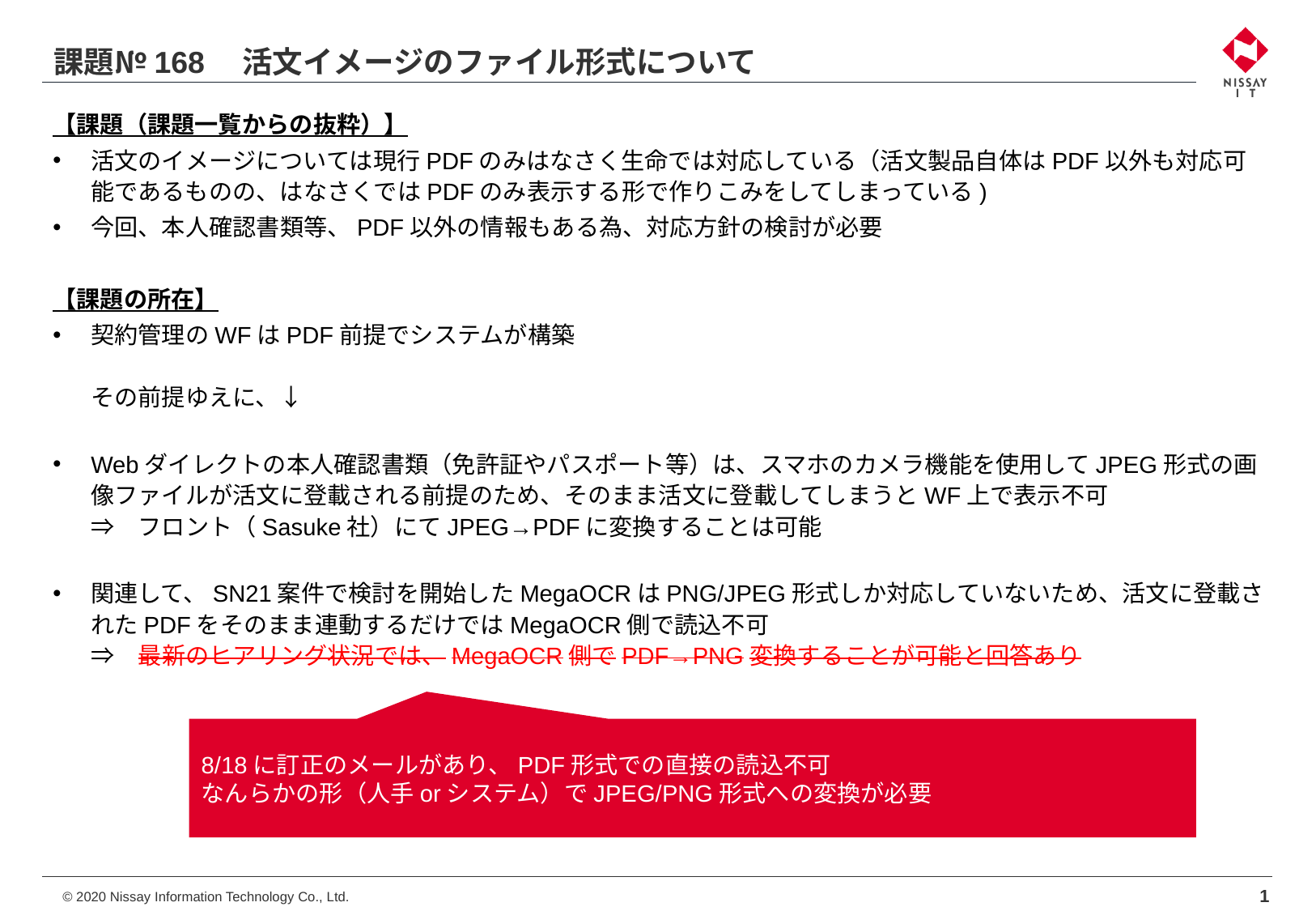

# 課題№168　活文イメージのファイル形式について
【課題（課題一覧からの抜粋）】
活文のイメージについては現行PDFのみはなさく生命では対応している（活文製品自体はPDF以外も対応可能であるものの、はなさくではPDFのみ表示する形で作りこみをしてしまっている)
今回、本人確認書類等、PDF以外の情報もある為、対応方針の検討が必要

【課題の所在】
契約管理のWFはPDF前提でシステムが構築
その前提ゆえに、↓
Webダイレクトの本人確認書類（免許証やパスポート等）は、スマホのカメラ機能を使用してJPEG形式の画像ファイルが活文に登載される前提のため、そのまま活文に登載してしまうとWF上で表示不可
⇒　フロント（Sasuke社）にてJPEG→PDFに変換することは可能
関連して、SN21案件で検討を開始したMegaOCRはPNG/JPEG形式しか対応していないため、活文に登載されたPDFをそのまま連動するだけではMegaOCR側で読込不可
⇒　最新のヒアリング状況では、MegaOCR側でPDF→PNG変換することが可能と回答あり

8/18に訂正のメールがあり、PDF形式での直接の読込不可
なんらかの形（人手orシステム）でJPEG/PNG形式への変換が必要
1